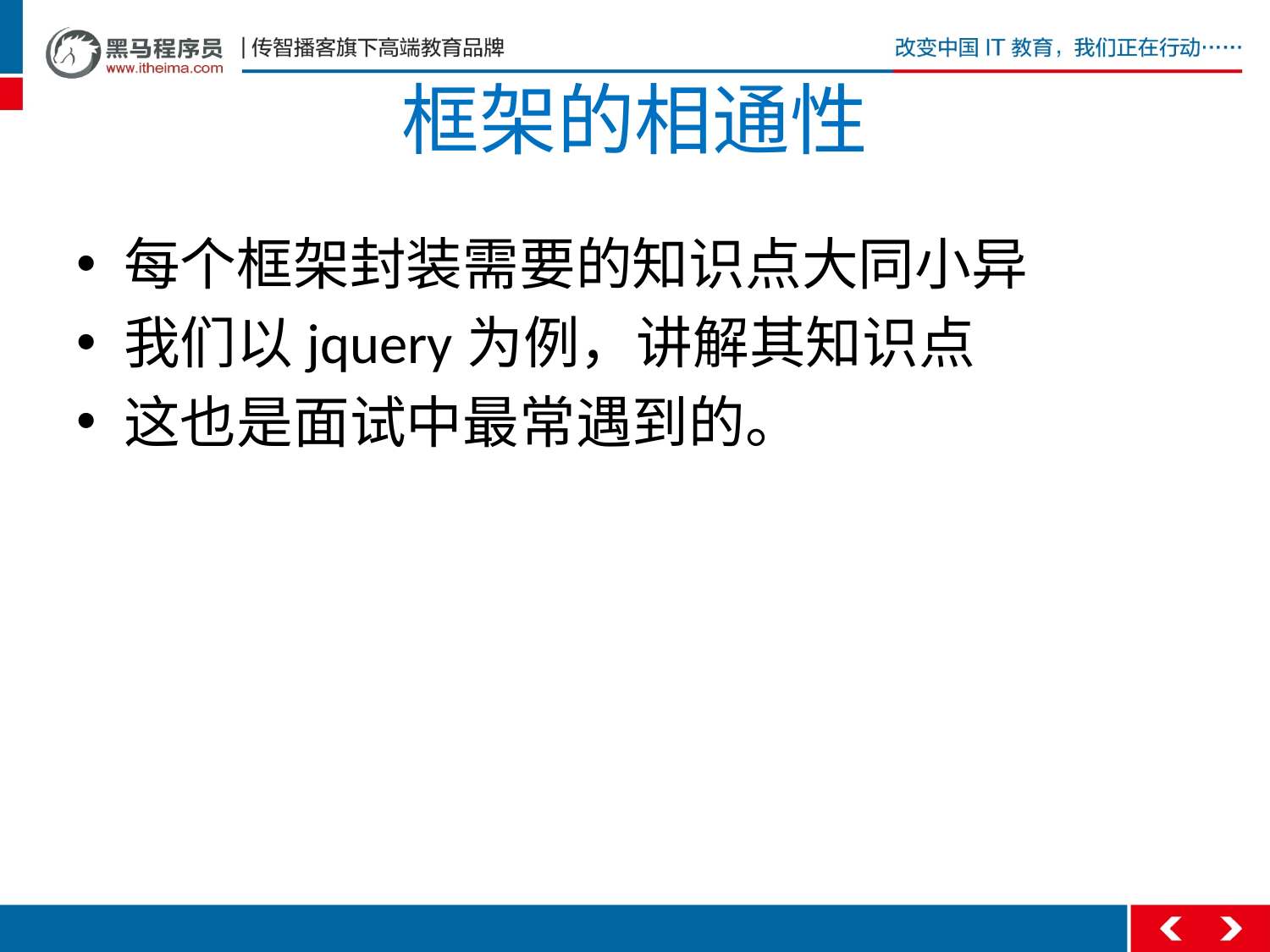

# 框架的相通性
每个框架封装需要的知识点大同小异
我们以jquery为例，讲解其知识点
这也是面试中最常遇到的。